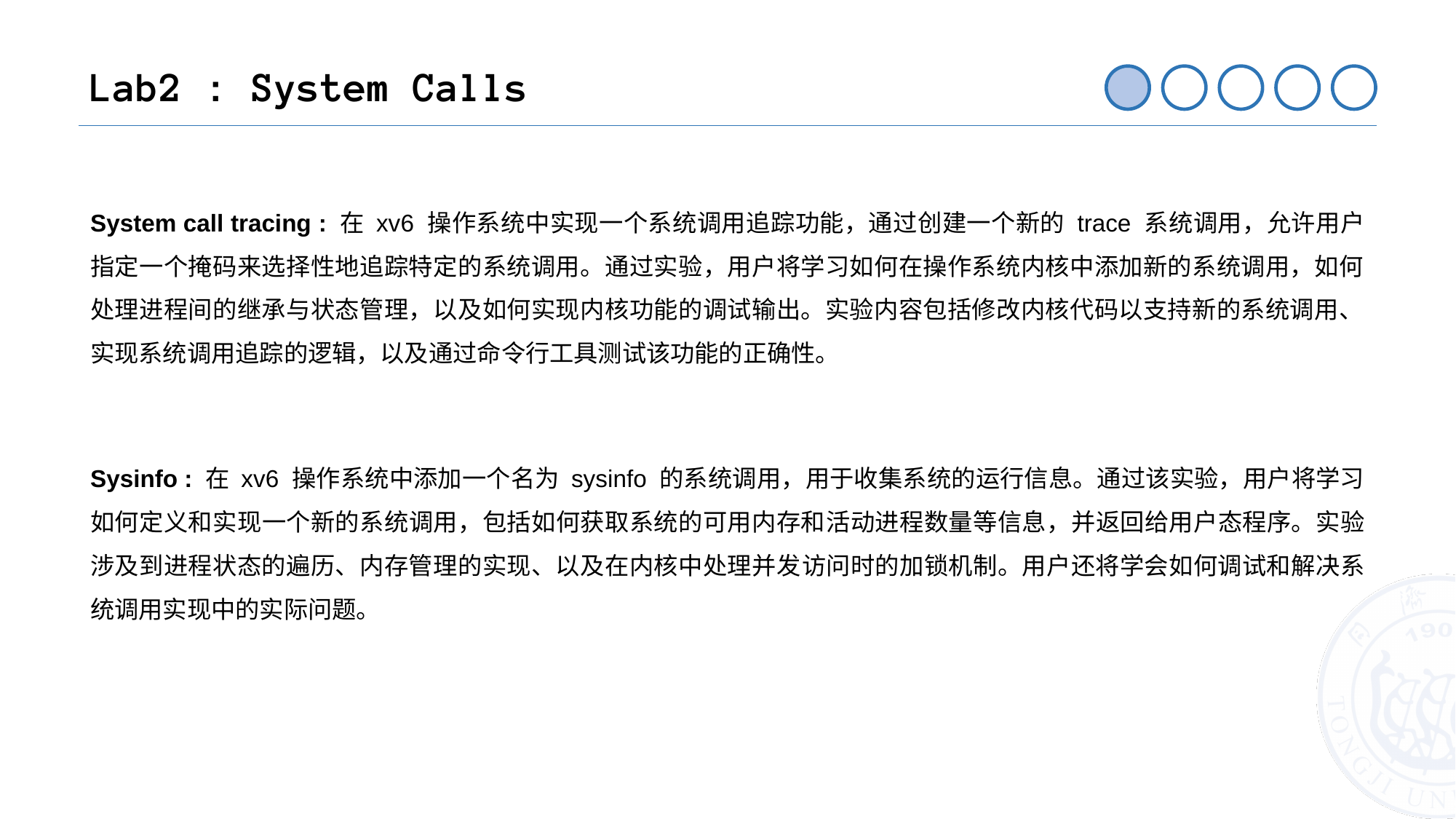

Lab2 : System Calls

System call tracing : 在 xv6 操作系统中实现一个系统调用追踪功能，通过创建一个新的 trace 系统调用，允许用户指定一个掩码来选择性地追踪特定的系统调用。通过实验，用户将学习如何在操作系统内核中添加新的系统调用，如何处理进程间的继承与状态管理，以及如何实现内核功能的调试输出。实验内容包括修改内核代码以支持新的系统调用、实现系统调用追踪的逻辑，以及通过命令行工具测试该功能的正确性。
Sysinfo : 在 xv6 操作系统中添加一个名为 sysinfo 的系统调用，用于收集系统的运行信息。通过该实验，用户将学习如何定义和实现一个新的系统调用，包括如何获取系统的可用内存和活动进程数量等信息，并返回给用户态程序。实验涉及到进程状态的遍历、内存管理的实现、以及在内核中处理并发访问时的加锁机制。用户还将学会如何调试和解决系统调用实现中的实际问题。